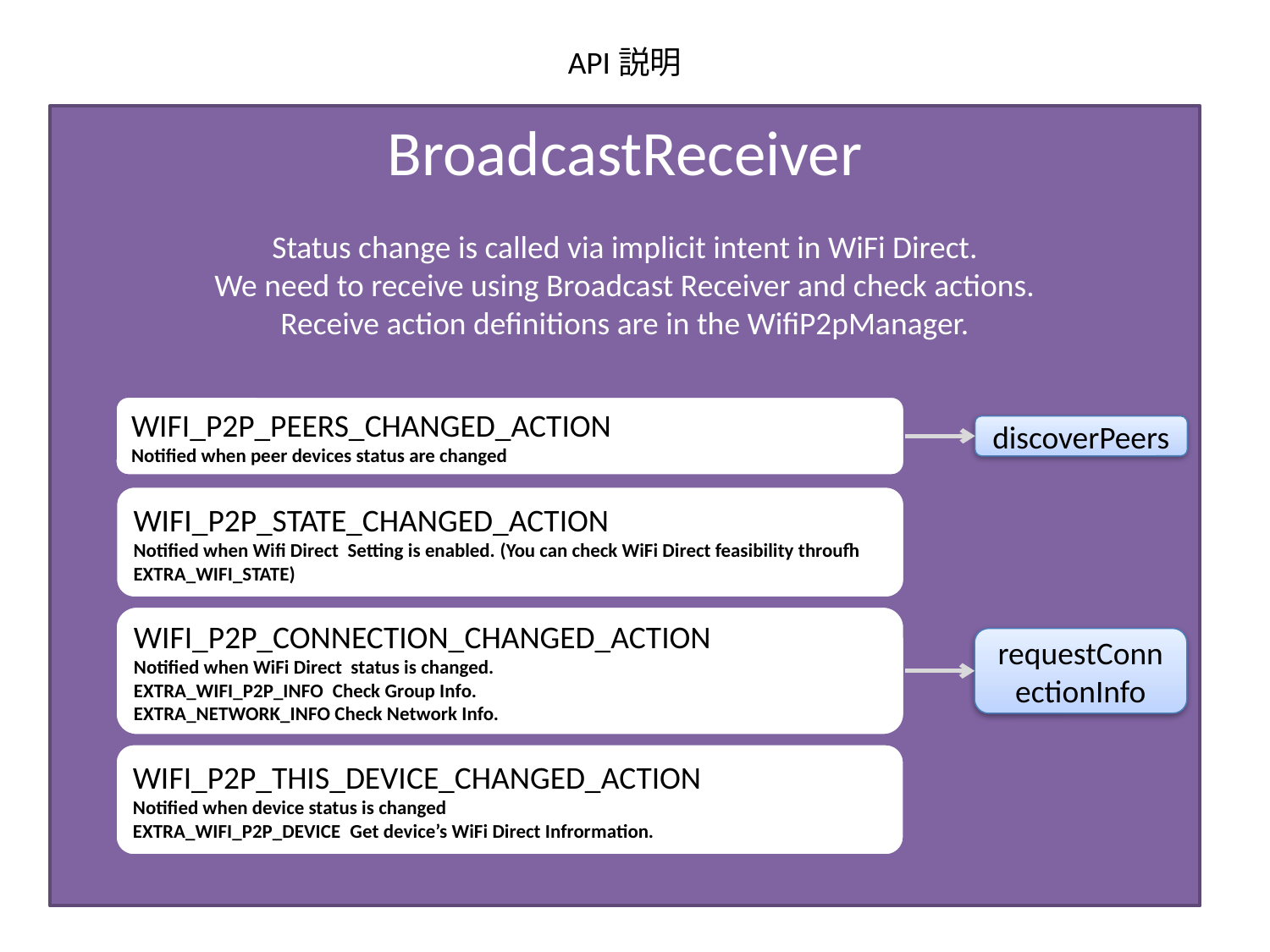

API説明
BroadcastReceiver

Status change is called via implicit intent in WiFi Direct.
We need to receive using Broadcast Receiver and check actions.
Receive action definitions are in the WifiP2pManager.
WIFI_P2P_PEERS_CHANGED_ACTION
Notified when peer devices status are changed
discoverPeers
WIFI_P2P_STATE_CHANGED_ACTION
Notified when Wifi Direct  Setting is enabled. (You can check WiFi Direct feasibility throufh EXTRA_WIFI_STATE)
WIFI_P2P_CONNECTION_CHANGED_ACTION
Notified when WiFi Direct  status is changed.
EXTRA_WIFI_P2P_INFO  Check Group Info.
EXTRA_NETWORK_INFO Check Network Info.
requestConnectionInfo
WIFI_P2P_THIS_DEVICE_CHANGED_ACTION
Notified when device status is changed
EXTRA_WIFI_P2P_DEVICE  Get device’s WiFi Direct Infrormation.